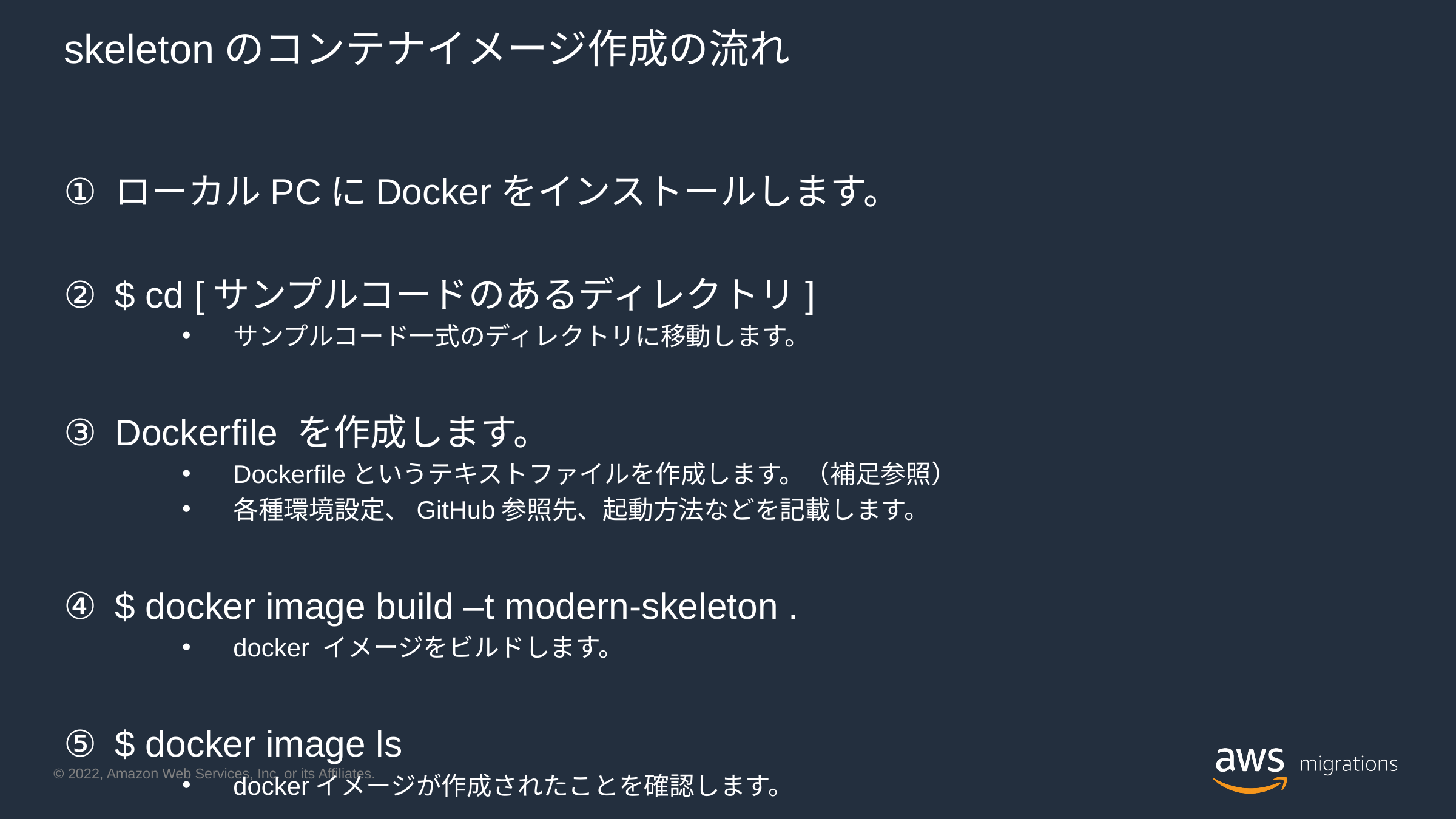

# skeletonのコンテナイメージ作成の流れ
ローカルPCにDockerをインストールします。

$ cd [サンプルコードのあるディレクトリ]
サンプルコード一式のディレクトリに移動します。

Dockerfile を作成します。
Dockerfileというテキストファイルを作成します。（補足参照）
各種環境設定、GitHub参照先、起動方法などを記載します。

$ docker image build –t modern-skeleton .
docker イメージをビルドします。

$ docker image ls
dockerイメージが作成されたことを確認します。